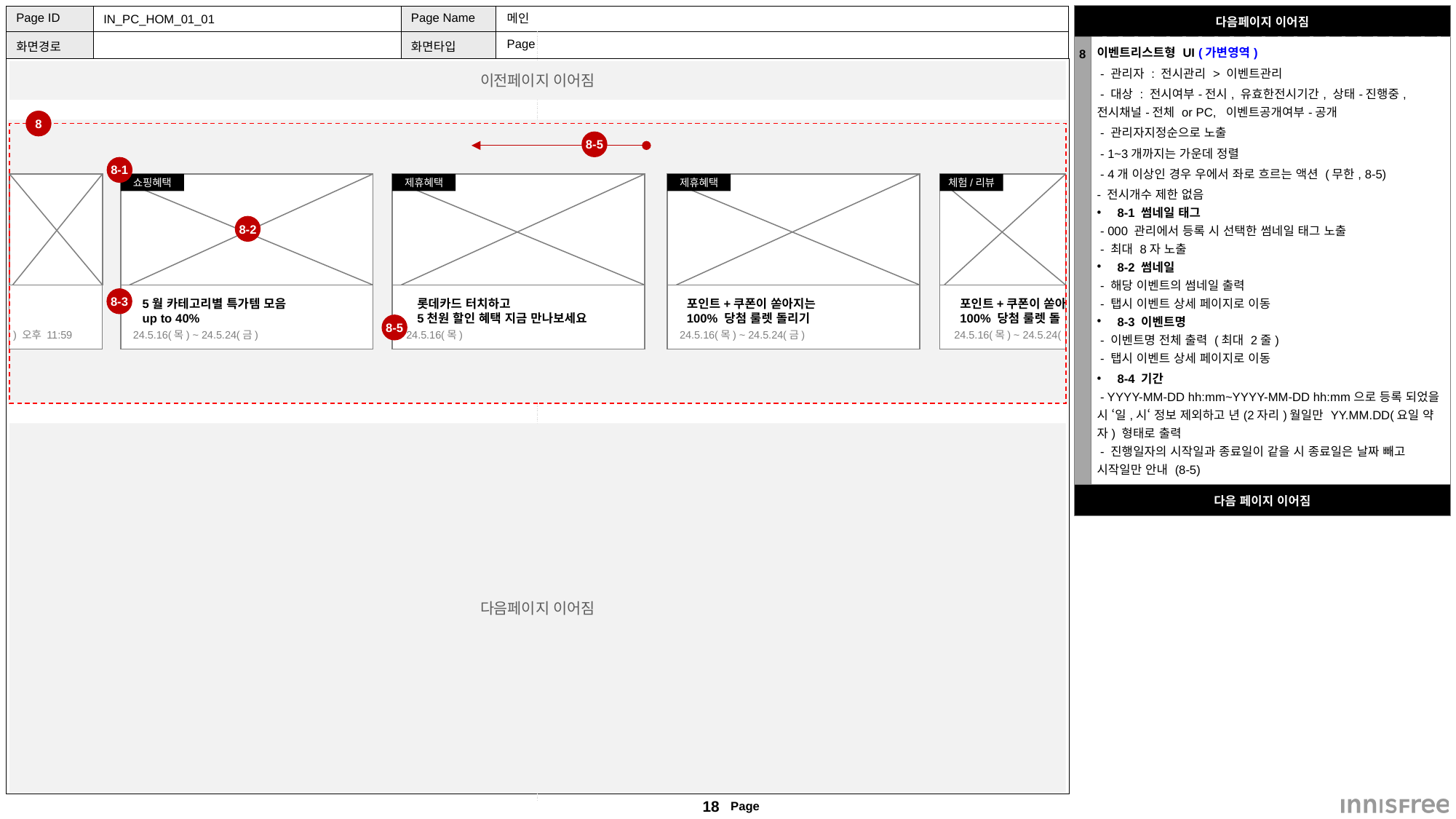

| 다음페이지 이어짐 |  |
| --- | --- |
| 8 | 이벤트리스트형 UI (가변영역) - 관리자 : 전시관리 > 이벤트관리 - 대상 : 전시여부-전시, 유효한전시기간, 상태-진행중, 전시채널-전체 or PC, 이벤트공개여부-공개 - 관리자지정순으로 노출 - 1~3개까지는 가운데 정렬 - 4개 이상인 경우 우에서 좌로 흐르는 액션 (무한, 8-5) - 전시개수 제한 없음 8-1 썸네일 태그 - 000 관리에서 등록 시 선택한 썸네일 태그 노출 - 최대 8자 노출 8-2 썸네일 - 해당 이벤트의 썸네일 출력 - 탭시 이벤트 상세 페이지로 이동 8-3 이벤트명 - 이벤트명 전체 출력 (최대 2줄) - 탭시 이벤트 상세 페이지로 이동 8-4 기간 - YYYY-MM-DD hh:mm~YYYY-MM-DD hh:mm으로 등록 되었을 시 ‘일,시‘ 정보 제외하고 년(2자리)월일만 YY.MM.DD(요일 약자) 형태로 출력 - 진행일자의 시작일과 종료일이 같을 시 종료일은 날짜 빼고 시작일만 안내 (8-5) |
| 다음 페이지 이어짐 |  |
IN_PC_HOM_01_01
# 메인
Page
이전페이지 이어짐
8

8-5
8-1

쇼핑혜택

5월 카테고리별 특가템 모음
up to 40%
24.5.16(목) ~ 24.5.24(금)
제휴혜택

롯데카드 터치하고
5천원 할인 혜택 지금 만나보세요
24.5.16(목)
제휴혜택

포인트+쿠폰이 쏟아지는
100% 당첨 룰렛 돌리기
24.5.16(목) ~ 24.5.24(금)
체험/리뷰

8-2
8-3
포인트+쿠폰이 쏟아
100% 당첨 룰렛 돌
8-5
) 오후 11:59
24.5.16(목) ~ 24.5.24(
다음페이지 이어짐